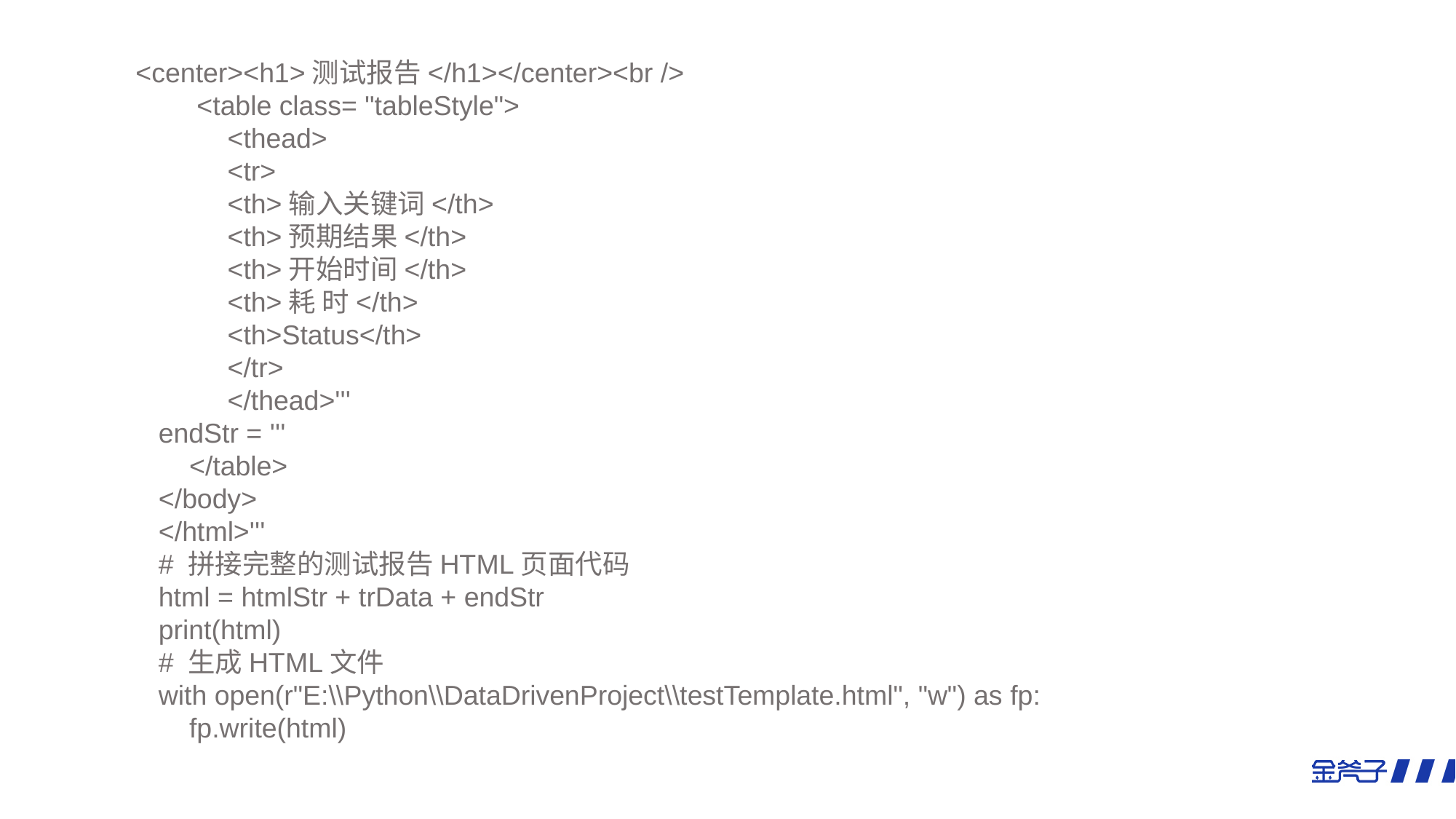

<center><h1>测试报告</h1></center><br />
         <table class= "tableStyle">
             <thead>
             <tr>
             <th>输入关键词</th>
             <th>预期结果</th>
             <th>开始时间</th>
             <th>耗 时</th>
             <th>Status</th>
             </tr>
             </thead>'''
    endStr = '''
        </table>
    </body>
    </html>'''
    # 拼接完整的测试报告HTML页面代码
    html = htmlStr + trData + endStr
    print(html)
    # 生成HTML文件
    with open(r"E:\\Python\\DataDrivenProject\\testTemplate.html", "w") as fp:
        fp.write(html)